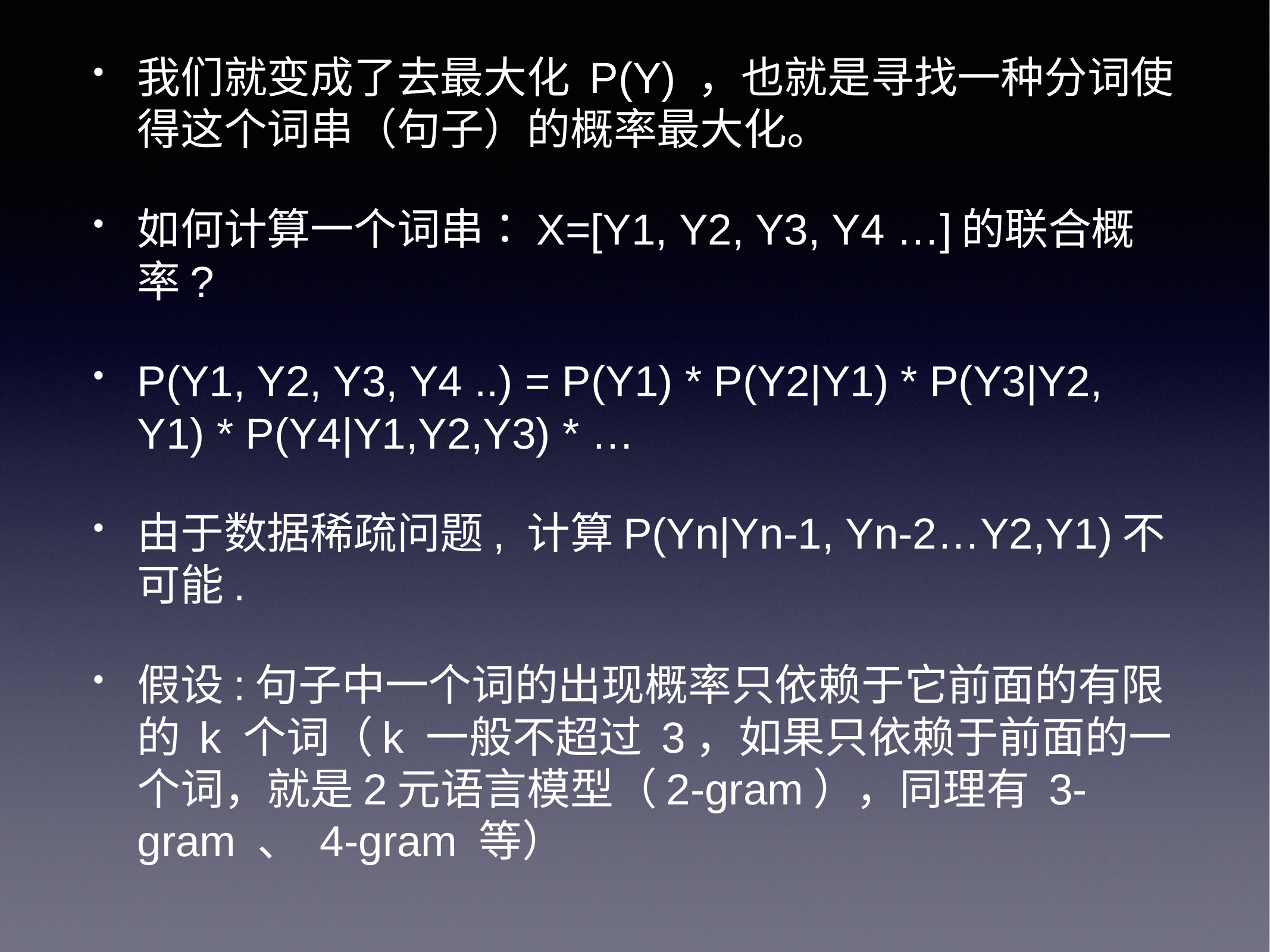

我们就变成了去最大化 P(Y) ，也就是寻找一种分词使得这个词串（句子）的概率最大化。
如何计算一个词串：X=[Y1, Y2, Y3, Y4 …]的联合概率?
P(Y1, Y2, Y3, Y4 ..) = P(Y1) * P(Y2|Y1) * P(Y3|Y2, Y1) * P(Y4|Y1,Y2,Y3) * …
由于数据稀疏问题, 计算P(Yn|Yn-1, Yn-2…Y2,Y1)不可能.
假设:句子中一个词的出现概率只依赖于它前面的有限的 k 个词（k 一般不超过 3，如果只依赖于前面的一个词，就是2元语言模型（2-gram），同理有 3-gram 、 4-gram 等）